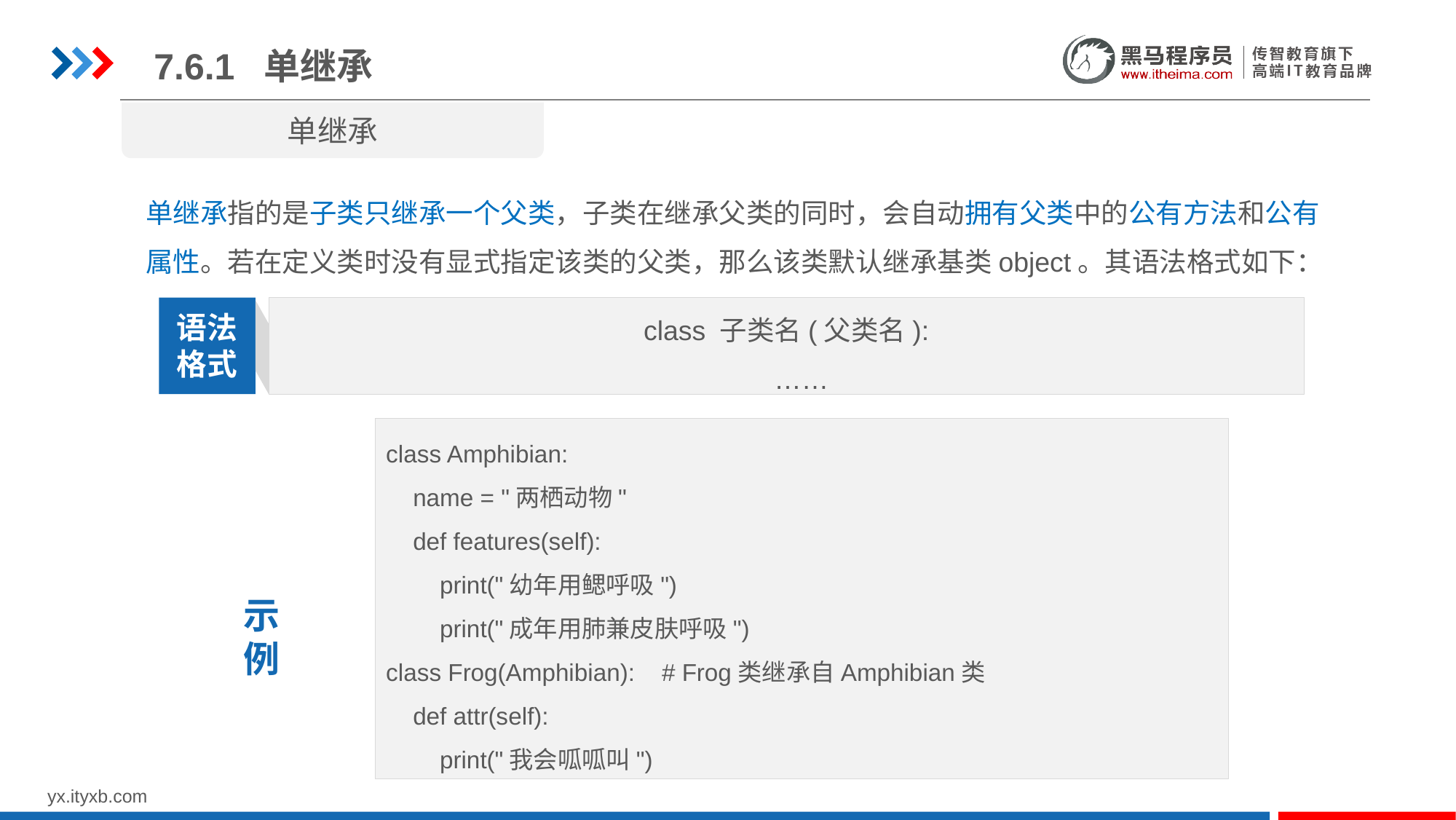

7.6.1  单继承

单继承
单继承指的是子类只继承一个父类，子类在继承父类的同时，会自动拥有父类中的公有方法和公有属性。若在定义类时没有显式指定该类的父类，那么该类默认继承基类object。其语法格式如下：

class 子类名(父类名):
    ……

语法
格式
class Amphibian:
    name = "两栖动物"
    def features(self):
        print("幼年用鳃呼吸")
        print("成年用肺兼皮肤呼吸")
class Frog(Amphibian):    # Frog类继承自Amphibian类
    def attr(self):
        print("我会呱呱叫")
示
例